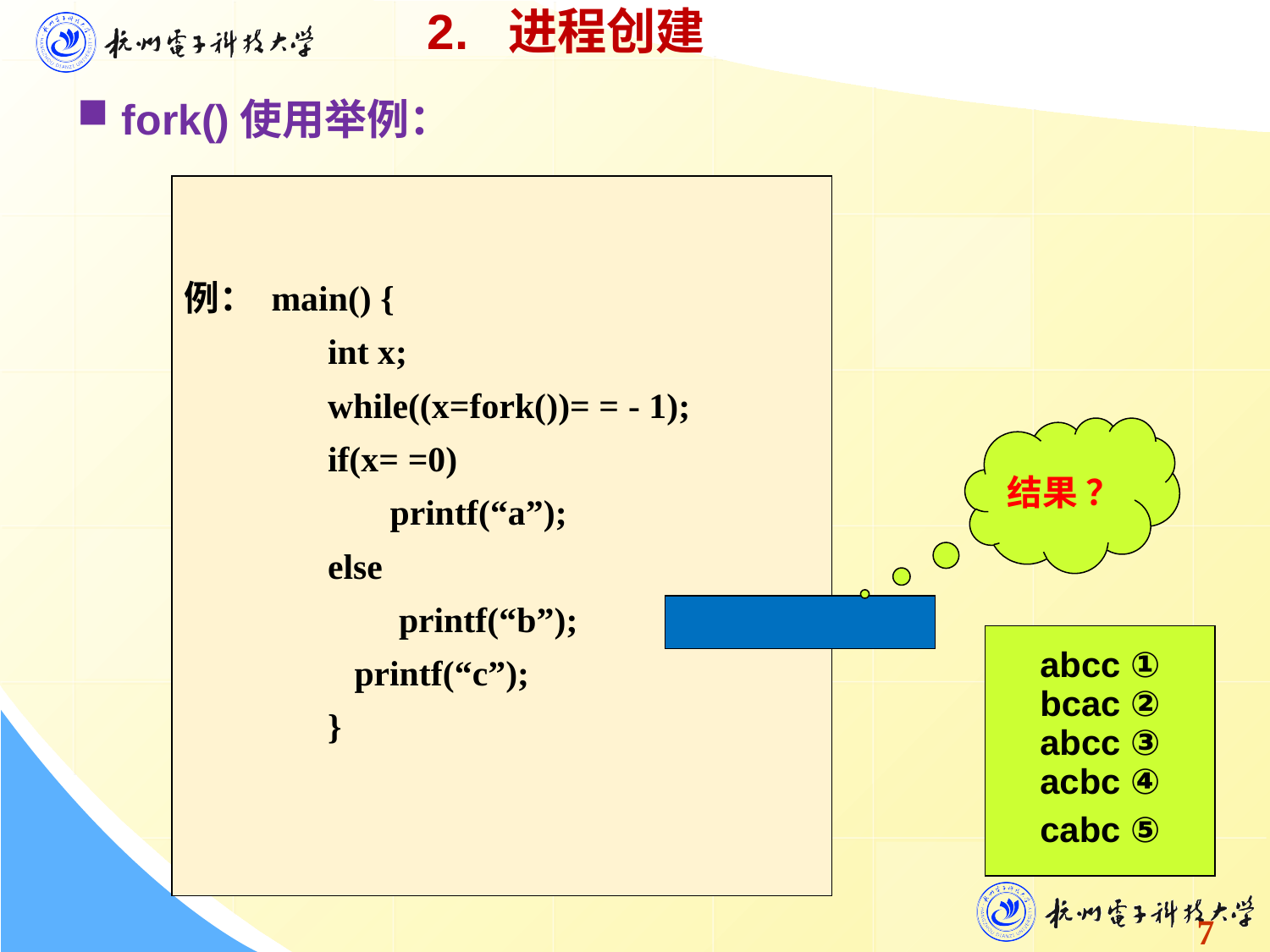

2.  进程创建
 fork()使用举例：
例： main() {
         int x;
         while((x=fork())= = - 1);
         if(x= =0)
                printf(“a”);
         else
                 printf(“b”);
            printf(“c”);
         }

结果 ？

abcc ①
bcac ②
abcc ③
acbc ④
cabc ⑤
70